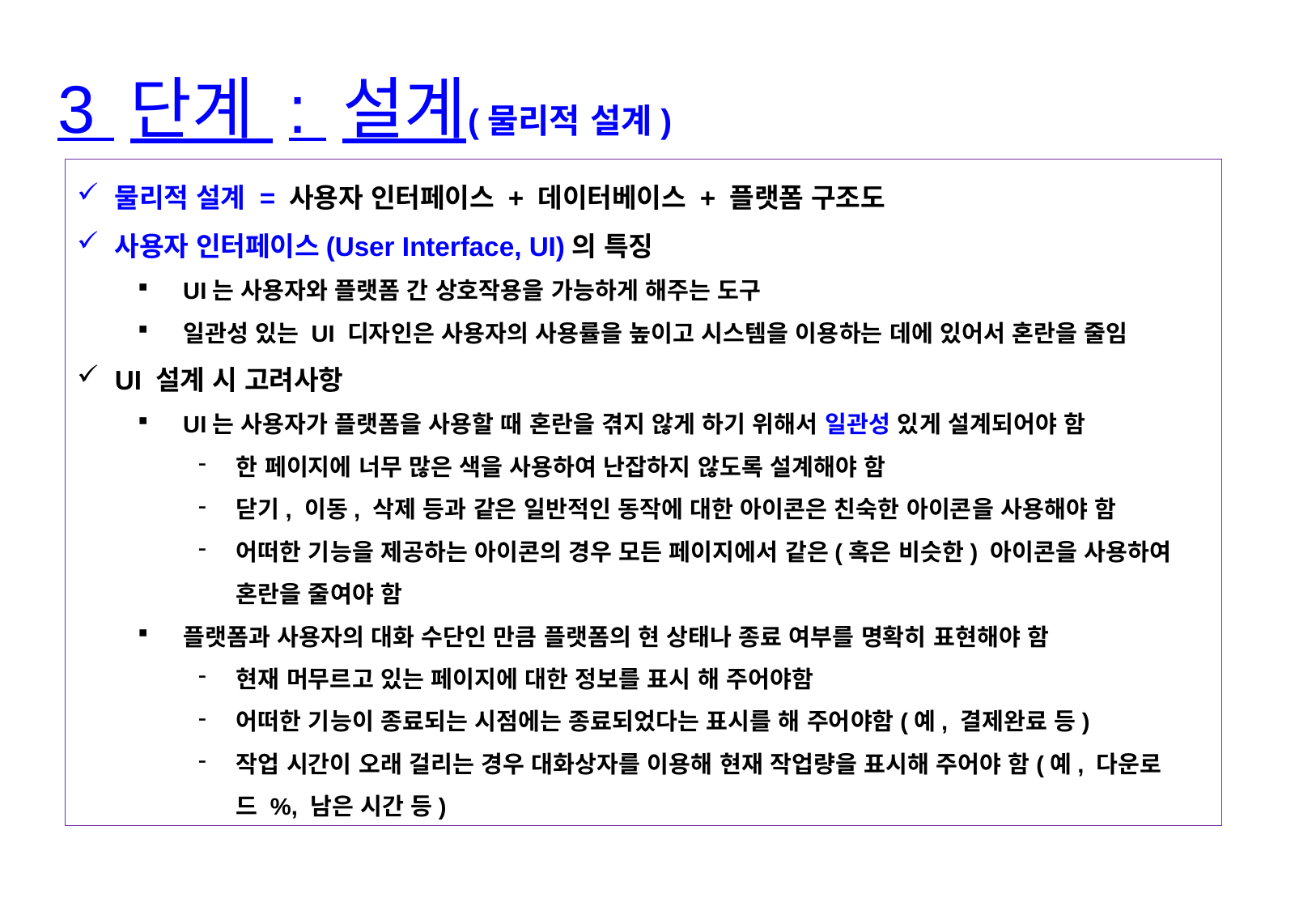

3 단계 : 설계
 (물리적 설계)
물리적 설계 = 사용자 인터페이스 + 데이터베이스 + 플랫폼 구조도
사용자 인터페이스(User Interface, UI)의 특징
UI는 사용자와 플랫폼 간 상호작용을 가능하게 해주는 도구
일관성 있는 UI 디자인은 사용자의 사용률을 높이고 시스템을 이용하는 데에 있어서 혼란을 줄임
UI 설계 시 고려사항
UI는 사용자가 플랫폼을 사용할 때 혼란을 겪지 않게 하기 위해서 일관성 있게 설계되어야 함
한 페이지에 너무 많은 색을 사용하여 난잡하지 않도록 설계해야 함
닫기, 이동, 삭제 등과 같은 일반적인 동작에 대한 아이콘은 친숙한 아이콘을 사용해야 함
어떠한 기능을 제공하는 아이콘의 경우 모든 페이지에서 같은(혹은 비슷한) 아이콘을 사용하여 혼란을 줄여야 함
플랫폼과 사용자의 대화 수단인 만큼 플랫폼의 현 상태나 종료 여부를 명확히 표현해야 함
현재 머무르고 있는 페이지에 대한 정보를 표시 해 주어야함
어떠한 기능이 종료되는 시점에는 종료되었다는 표시를 해 주어야함(예, 결제완료 등)
작업 시간이 오래 걸리는 경우 대화상자를 이용해 현재 작업량을 표시해 주어야 함(예, 다운로드 %, 남은 시간 등)